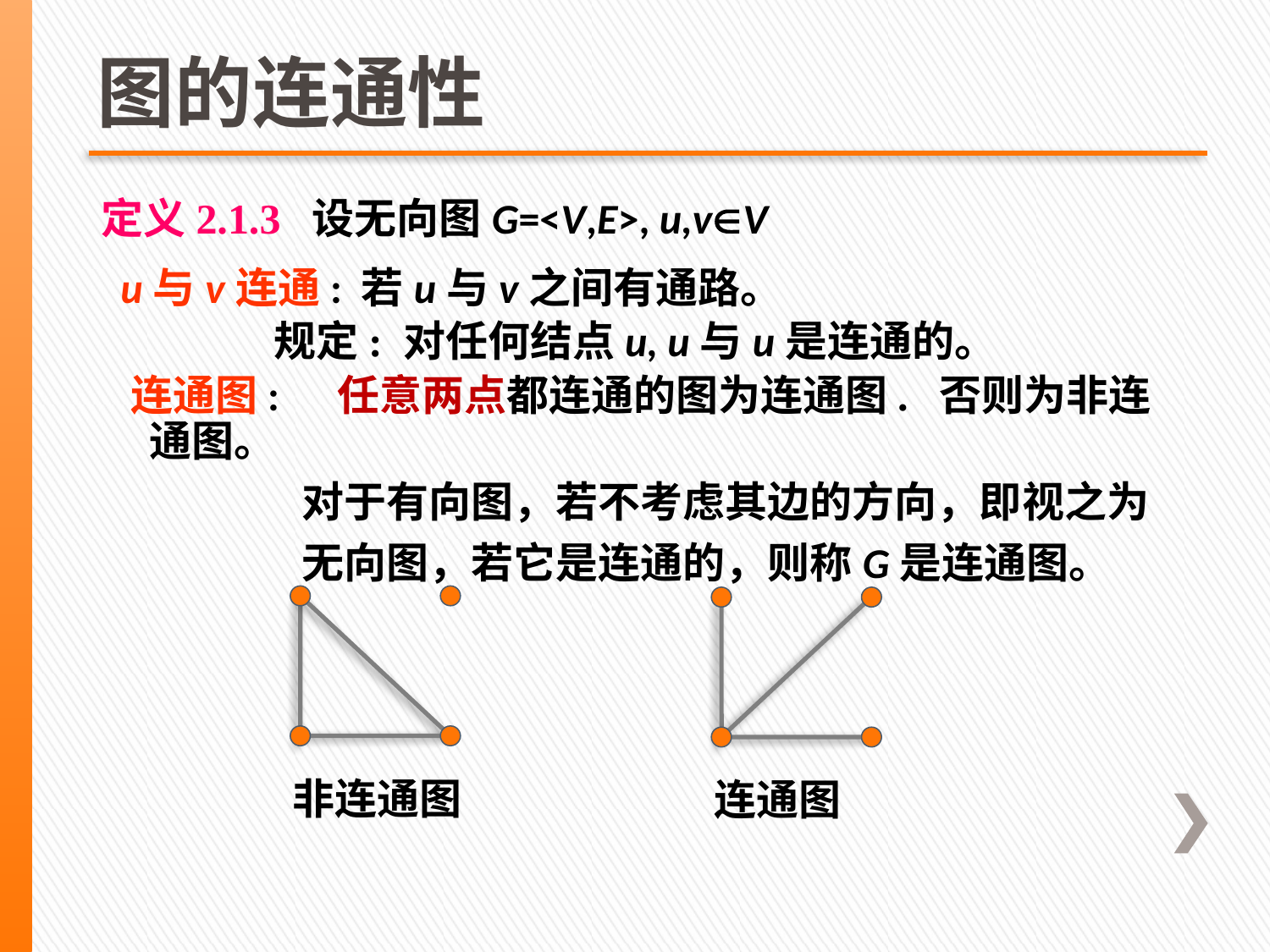

# 图的连通性
定义2.1.3  设无向图G=<V,E>, u,v∈V
  u与v连通: 若u与v之间有通路。
                 规定: 对任何结点u, u与u是连通的。
  连通图:     任意两点都连通的图为连通图.  否则为非连通图。
                    对于有向图，若不考虑其边的方向，即视之为
                    无向图，若它是连通的，则称G是连通图。

非连通图
连通图